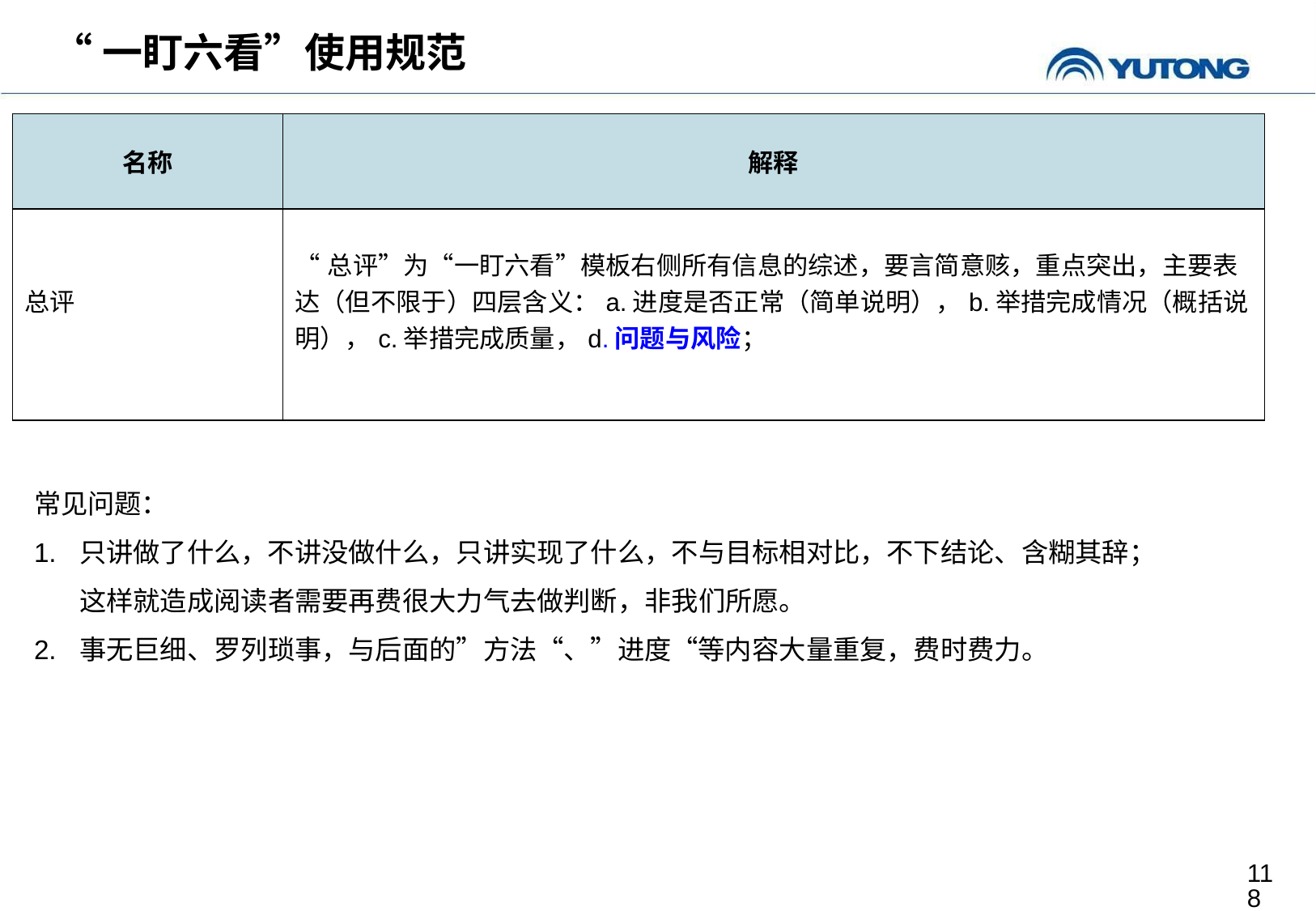

“一盯六看”使用规范
| 名称 | 解释 |
| --- | --- |
| 总评 | “总评”为“一盯六看”模板右侧所有信息的综述，要言简意赅，重点突出，主要表达（但不限于）四层含义：a.进度是否正常（简单说明），b.举措完成情况（概括说明），c.举措完成质量，d.问题与风险； |
常见问题：
只讲做了什么，不讲没做什么，只讲实现了什么，不与目标相对比，不下结论、含糊其辞；这样就造成阅读者需要再费很大力气去做判断，非我们所愿。
事无巨细、罗列琐事，与后面的”方法“、”进度“等内容大量重复，费时费力。
118